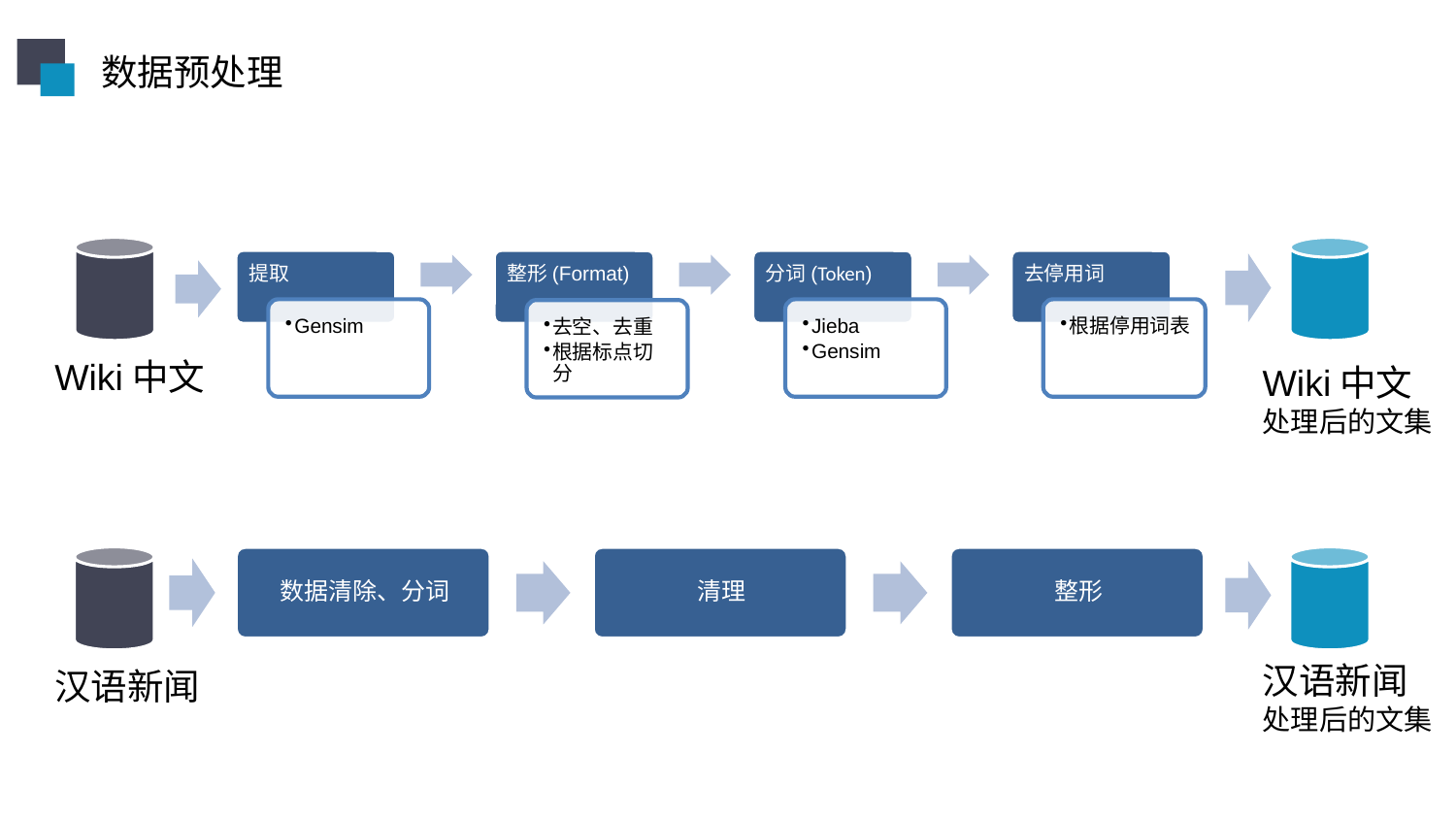

数据预处理
提取
Gensim

整形(Format)
去空、去重
根据标点切分

分词(Token)
Jieba
Gensim

去停用词
根据停用词表

Wiki中文
Wiki中文
处理后的文集

数据清除、分词

清理

整形

汉语新闻
处理后的文集
汉语新闻